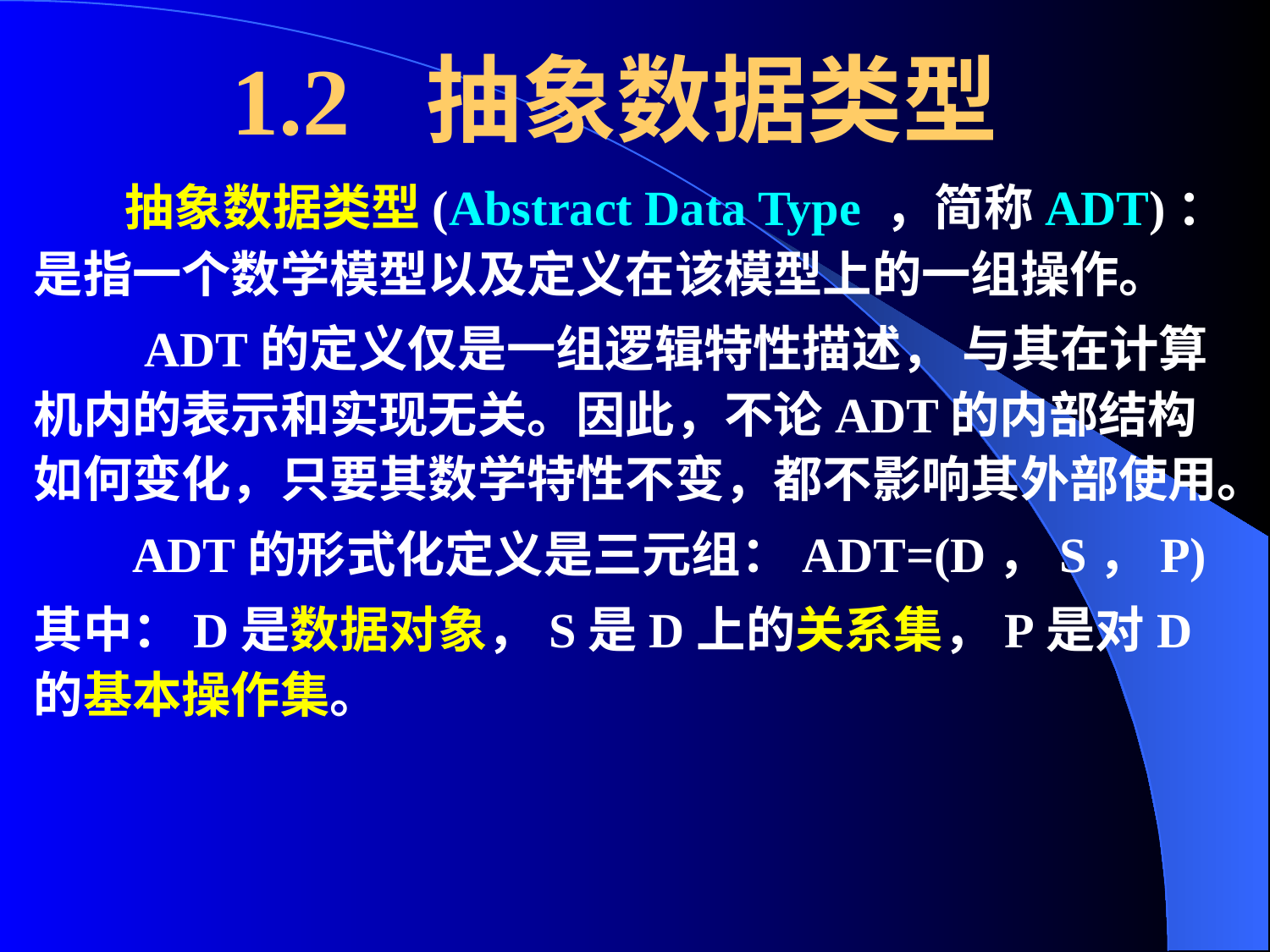

1.2  抽象数据类型
# 抽象数据类型(Abstract Data Type ，简称ADT)：是指一个数学模型以及定义在该模型上的一组操作。
         ADT的定义仅是一组逻辑特性描述， 与其在计算机内的表示和实现无关。因此，不论ADT的内部结构如何变化，只要其数学特性不变，都不影响其外部使用。
        ADT的形式化定义是三元组：ADT=(D，S，P)
其中：D是数据对象，S是D上的关系集，P是对D的基本操作集。